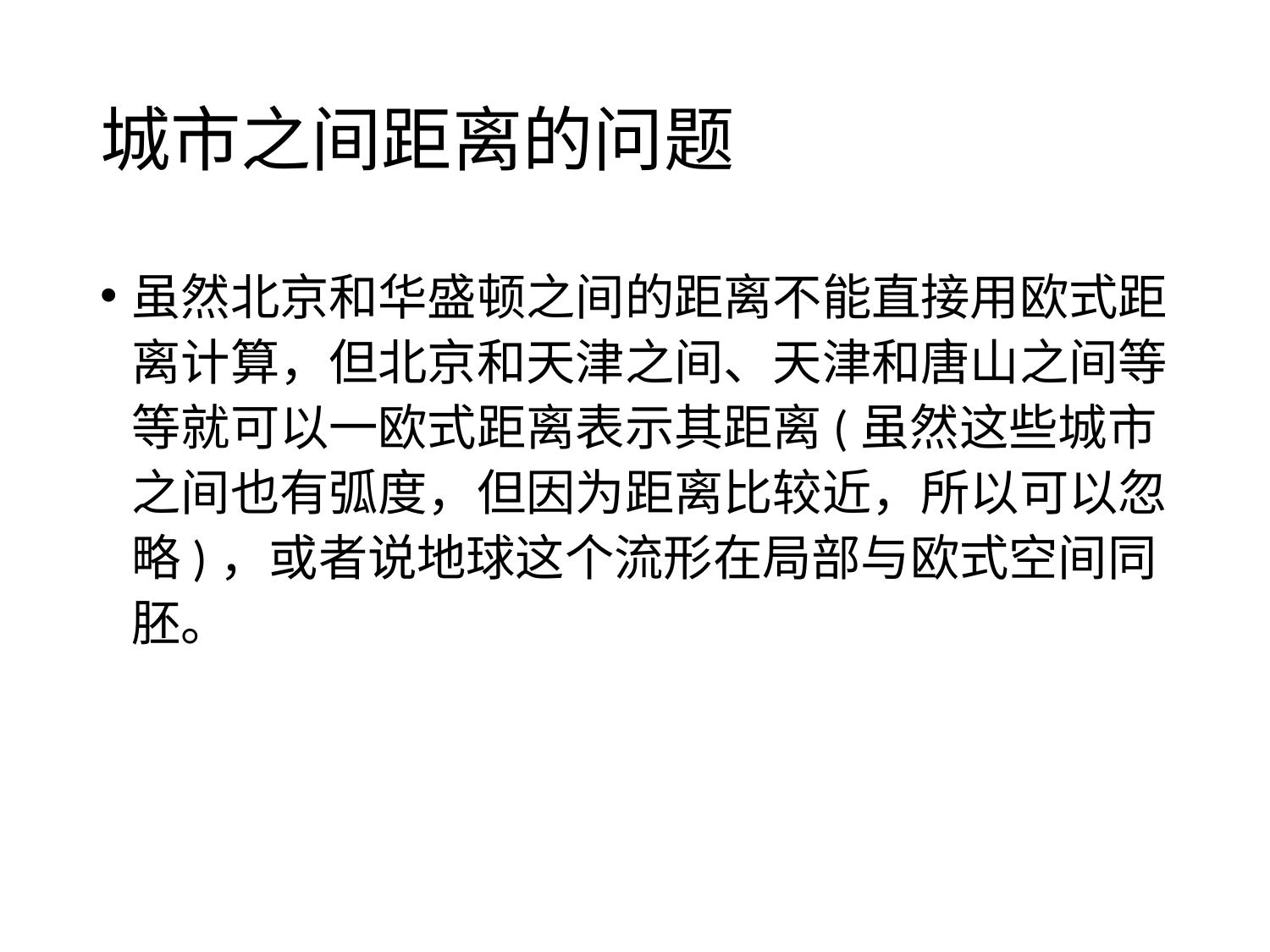

# 城市之间距离的问题
虽然北京和华盛顿之间的距离不能直接用欧式距离计算，但北京和天津之间、天津和唐山之间等等就可以一欧式距离表示其距离(虽然这些城市之间也有弧度，但因为距离比较近，所以可以忽略)，或者说地球这个流形在局部与欧式空间同胚。